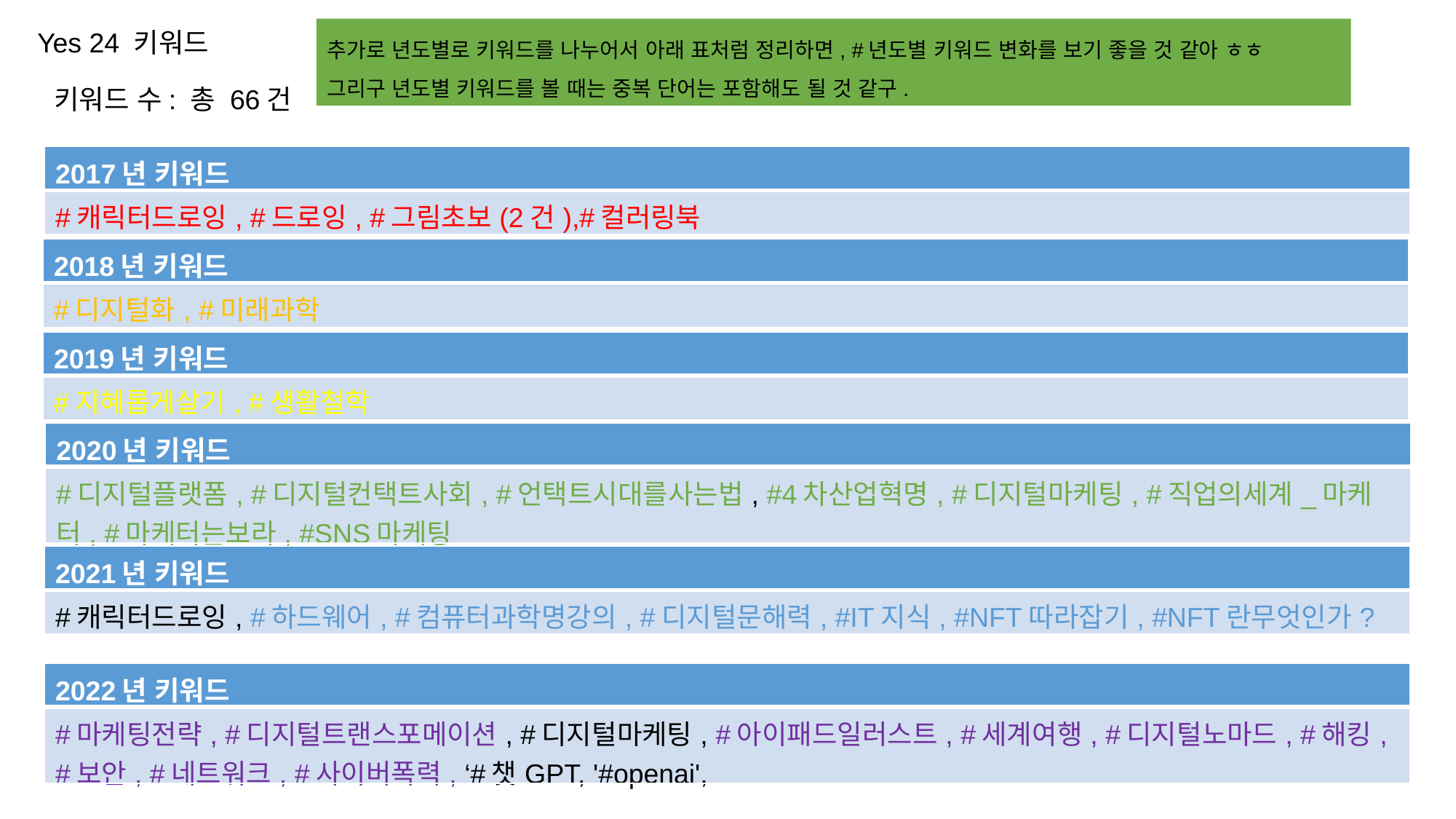

추가로 년도별로 키워드를 나누어서 아래 표처럼 정리하면, #년도별 키워드 변화를 보기 좋을 것 같아 ㅎㅎ
그리구 년도별 키워드를 볼 때는 중복 단어는 포함해도 될 것 같구.
Yes 24 키워드
키워드 수: 총 66건
| 2017년 키워드 |
| --- |
| #캐릭터드로잉, #드로잉, #그림초보(2건),#컬러링북 |
| 2018년 키워드 |
| --- |
| #디지털화, #미래과학 |
| 2019년 키워드 |
| --- |
| #지혜롭게살기, #생활철학 |
| 2020년 키워드 |
| --- |
| #디지털플랫폼, #디지털컨택트사회, #언택트시대를사는법, #4차산업혁명, #디지털마케팅, #직업의세계\_마케터, #마케터는보라, #SNS마케팅 |
| 2021년 키워드 |
| --- |
| #캐릭터드로잉, #하드웨어, #컴퓨터과학명강의, #디지털문해력, #IT지식, #NFT따라잡기, #NFT란무엇인가? |
| 2022년 키워드 |
| --- |
| #마케팅전략, #디지털트랜스포메이션, #디지털마케팅, #아이패드일러스트, #세계여행, #디지털노마드, #해킹, #보안, #네트워크, #사이버폭력, ‘#챗GPT, '#openai', |